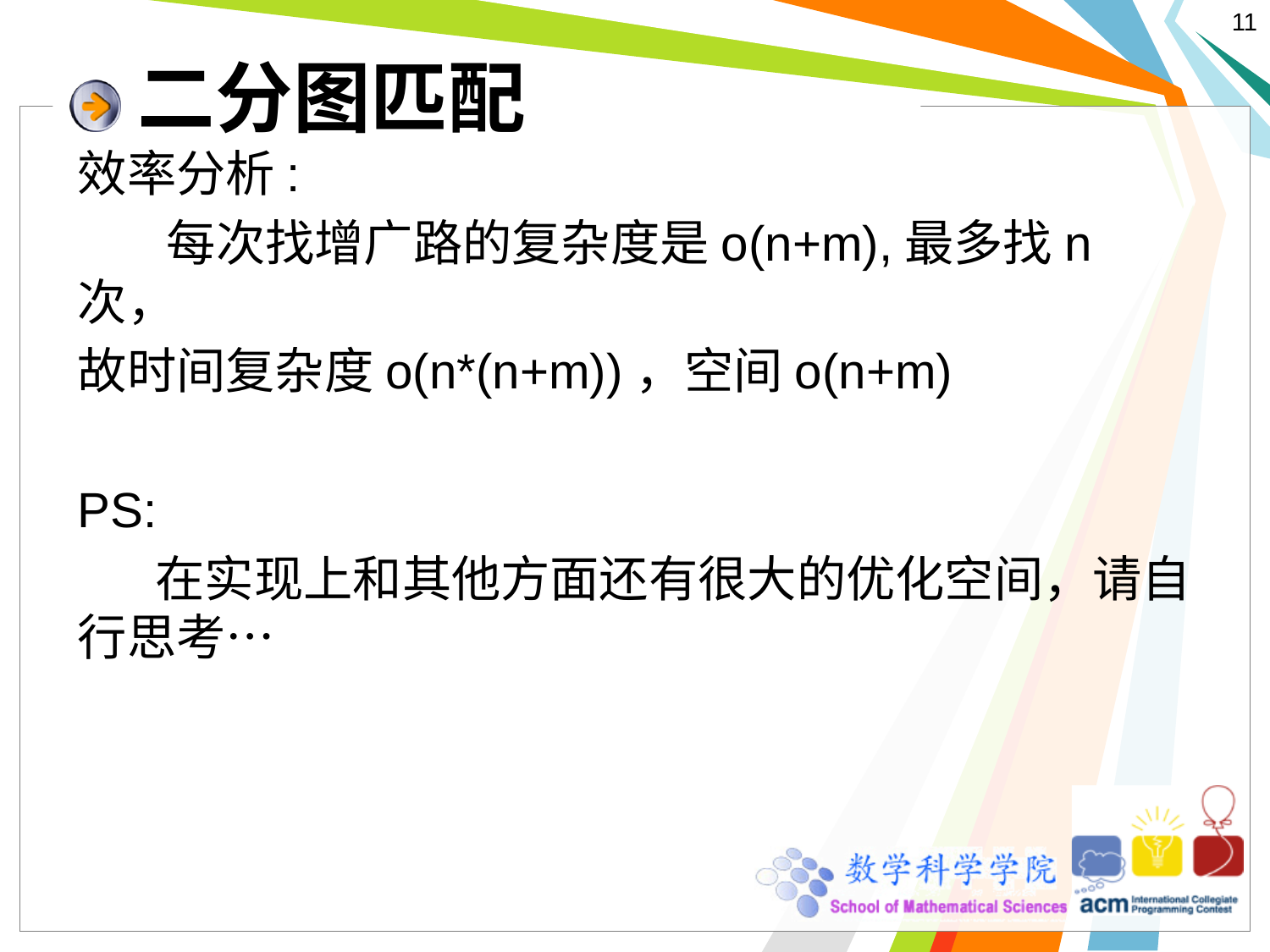

# 二分图匹配
效率分析:
       每次找增广路的复杂度是o(n+m),最多找n次，
故时间复杂度o(n*(n+m))，空间o(n+m)

PS:
      在实现上和其他方面还有很大的优化空间，请自行思考…